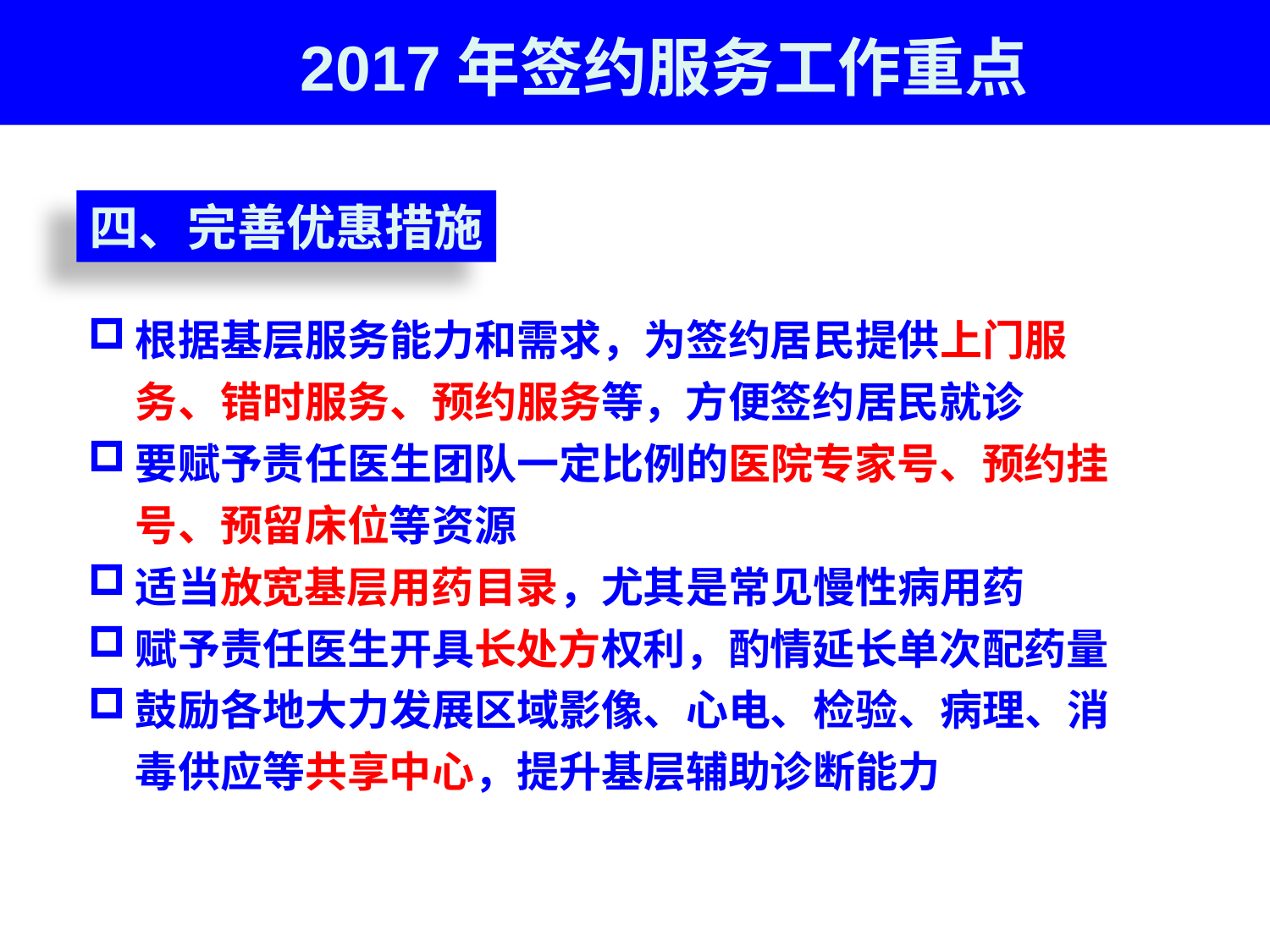

2017年签约服务工作重点
四、完善优惠措施
根据基层服务能力和需求，为签约居民提供上门服务、错时服务、预约服务等，方便签约居民就诊
要赋予责任医生团队一定比例的医院专家号、预约挂号、预留床位等资源
适当放宽基层用药目录，尤其是常见慢性病用药
赋予责任医生开具长处方权利，酌情延长单次配药量
鼓励各地大力发展区域影像、心电、检验、病理、消毒供应等共享中心，提升基层辅助诊断能力